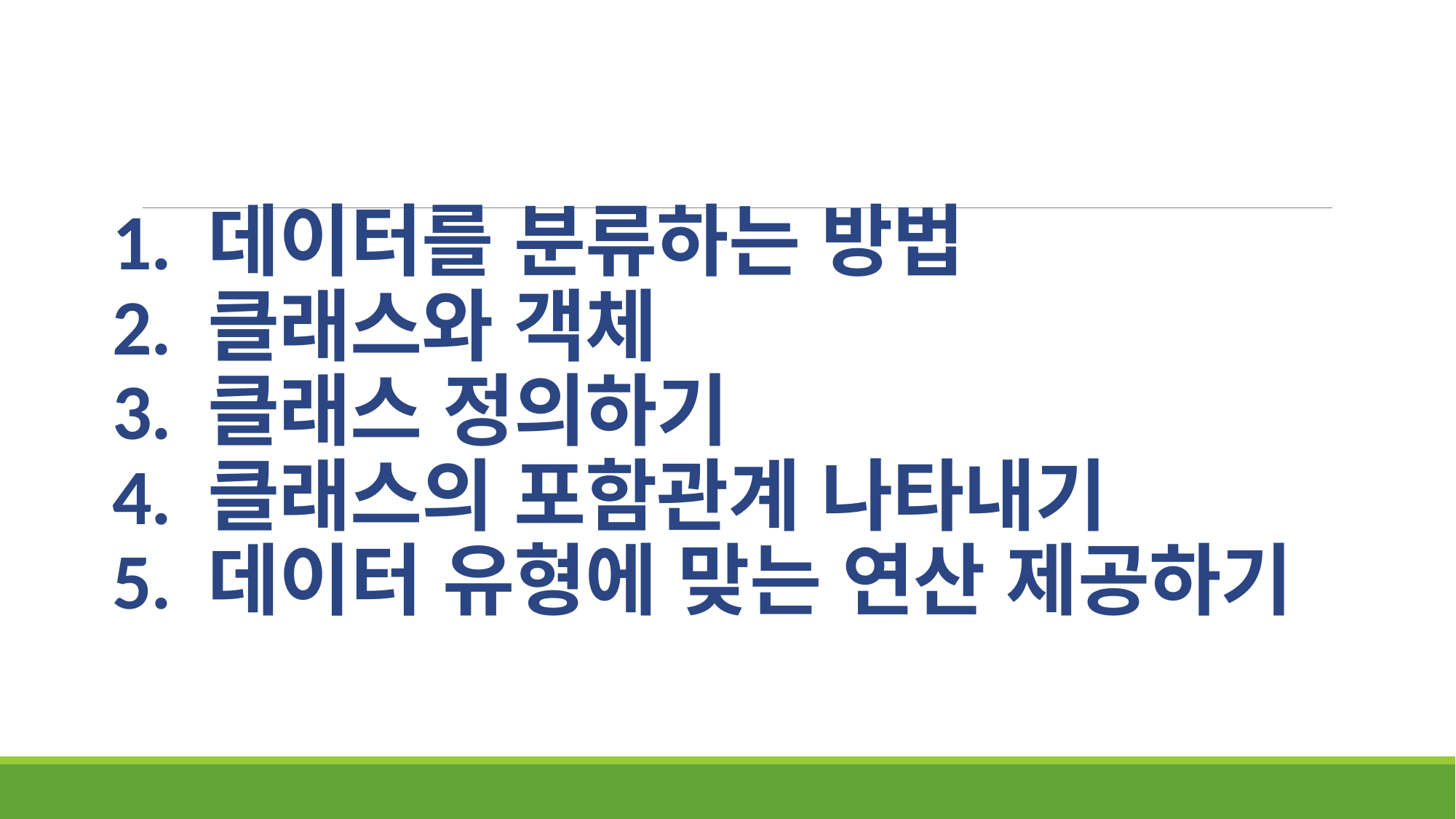

# 1. 데이터를 분류하는 방법 2. 클래스와 객체 3. 클래스 정의하기 4. 클래스의 포함관계 나타내기 5. 데이터 유형에 맞는 연산 제공하기